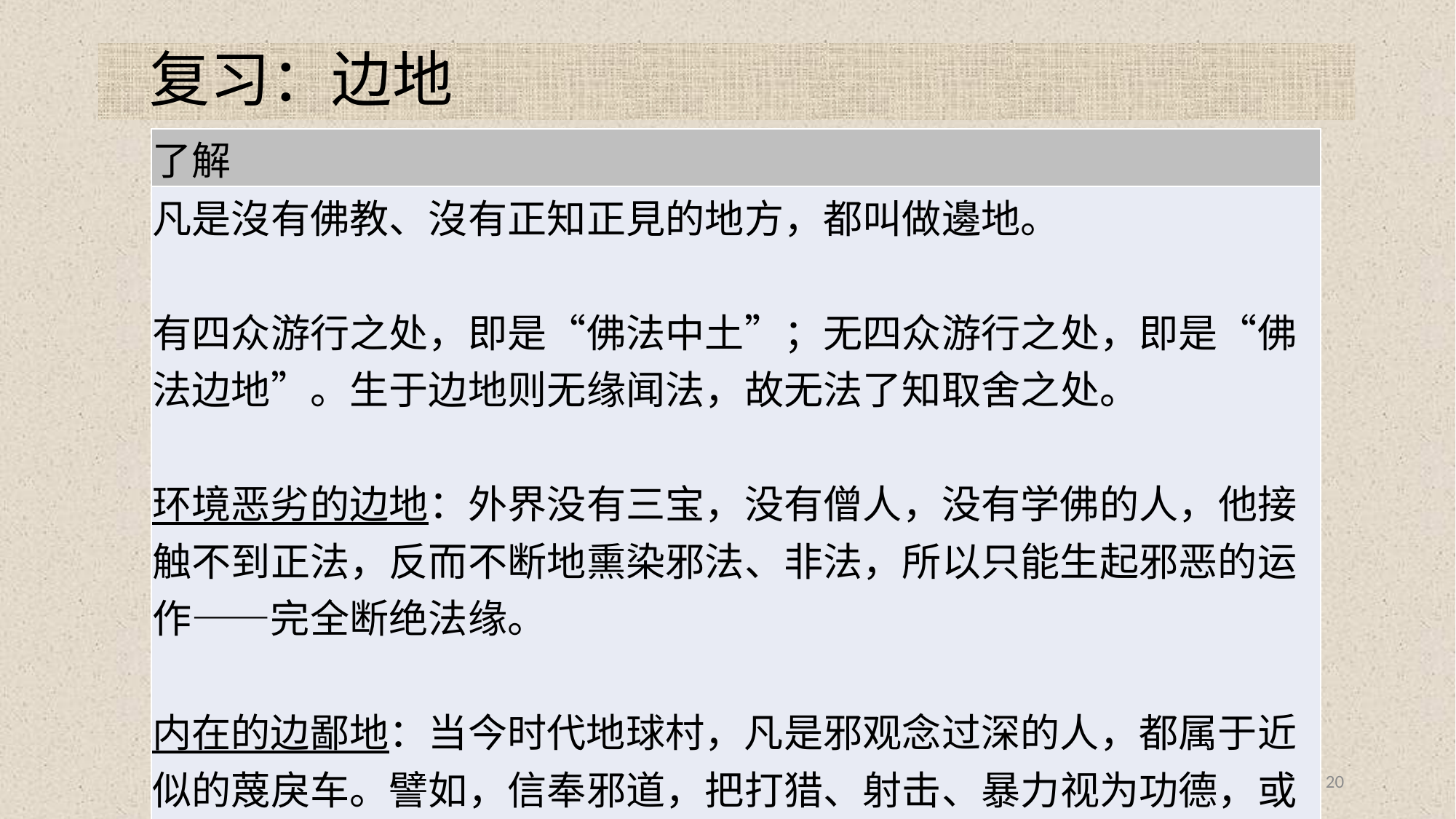

# 复习：边地
| 了解 |
| --- |
| 凡是沒有佛教、沒有正知正見的地方，都叫做邊地。 有四众游行之处，即是“佛法中土”；无四众游行之处，即是“佛法边地”。生于边地则无缘闻法，故无法了知取舍之处。 环境恶劣的边地：外界没有三宝，没有僧人，没有学佛的人，他接触不到正法，反而不断地熏染邪法、非法，所以只能生起邪恶的运作——完全断绝法缘。 内在的边鄙地：当今时代地球村，凡是邪观念过深的人，都属于近似的蔑戾车。譬如，信奉邪道，把打猎、射击、暴力视为功德，或者崇尚性开放观念，认为性伴侣越多越好等等。 |
仅供温哥华慧灯禅修班使用，请勿转发。随喜感恩。
20